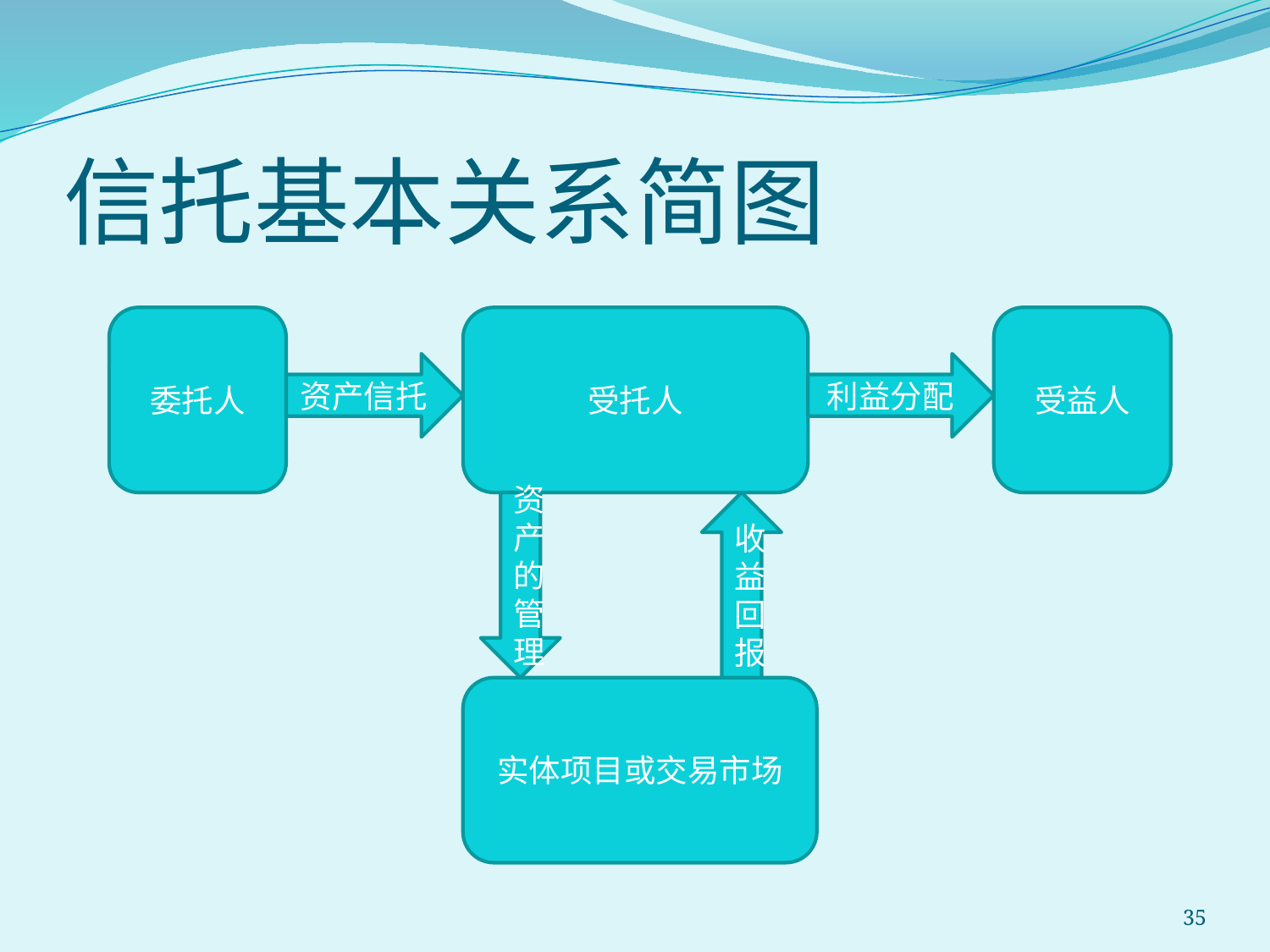

# 信托基本关系简图
委托人
受托人
受益人
资产信托
利益分配
资产的管理
收益回报
实体项目或交易市场
35